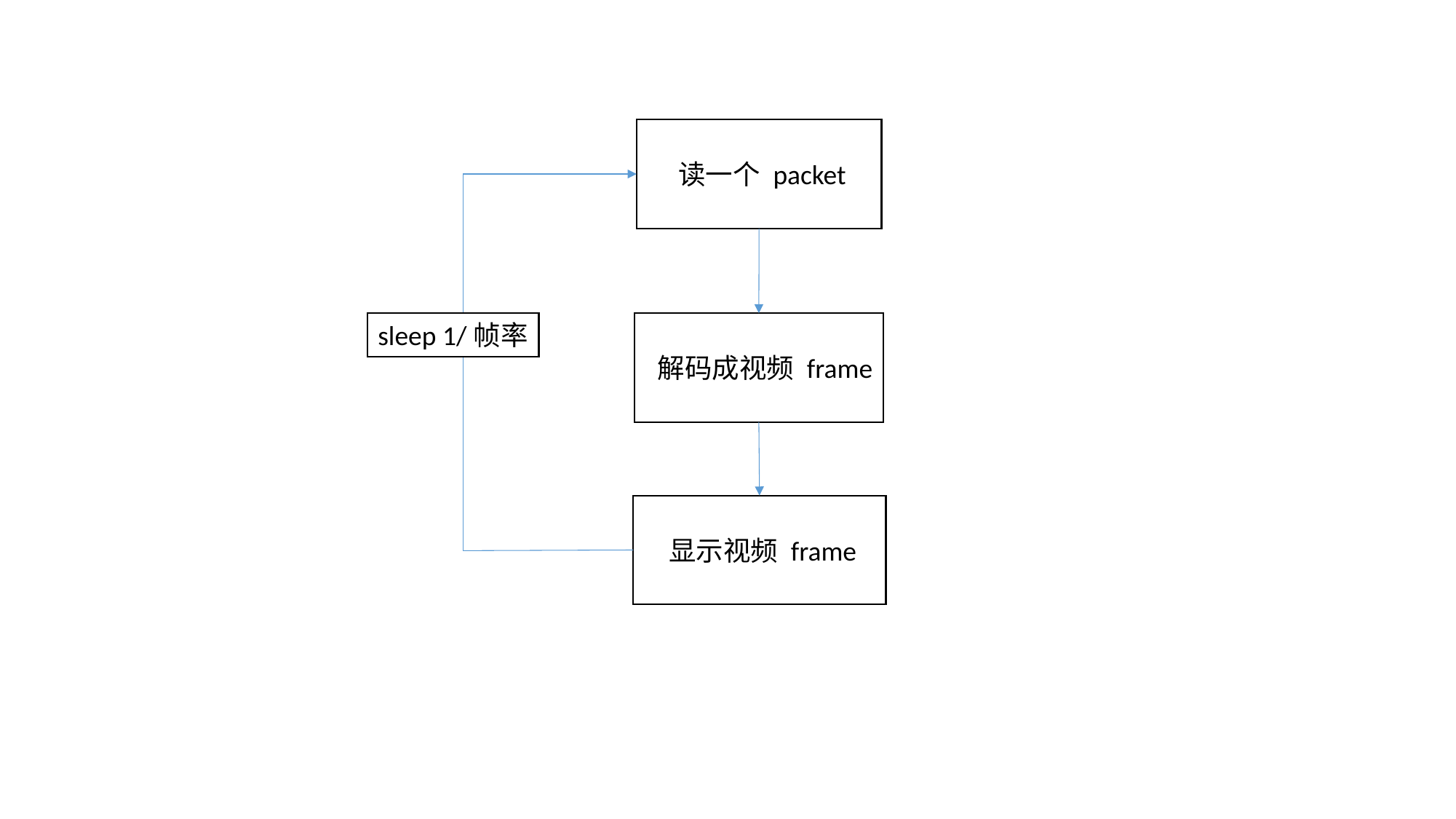

读一个 packet

sleep 1/帧率

 解码成视频 frame

   显示视频 frame